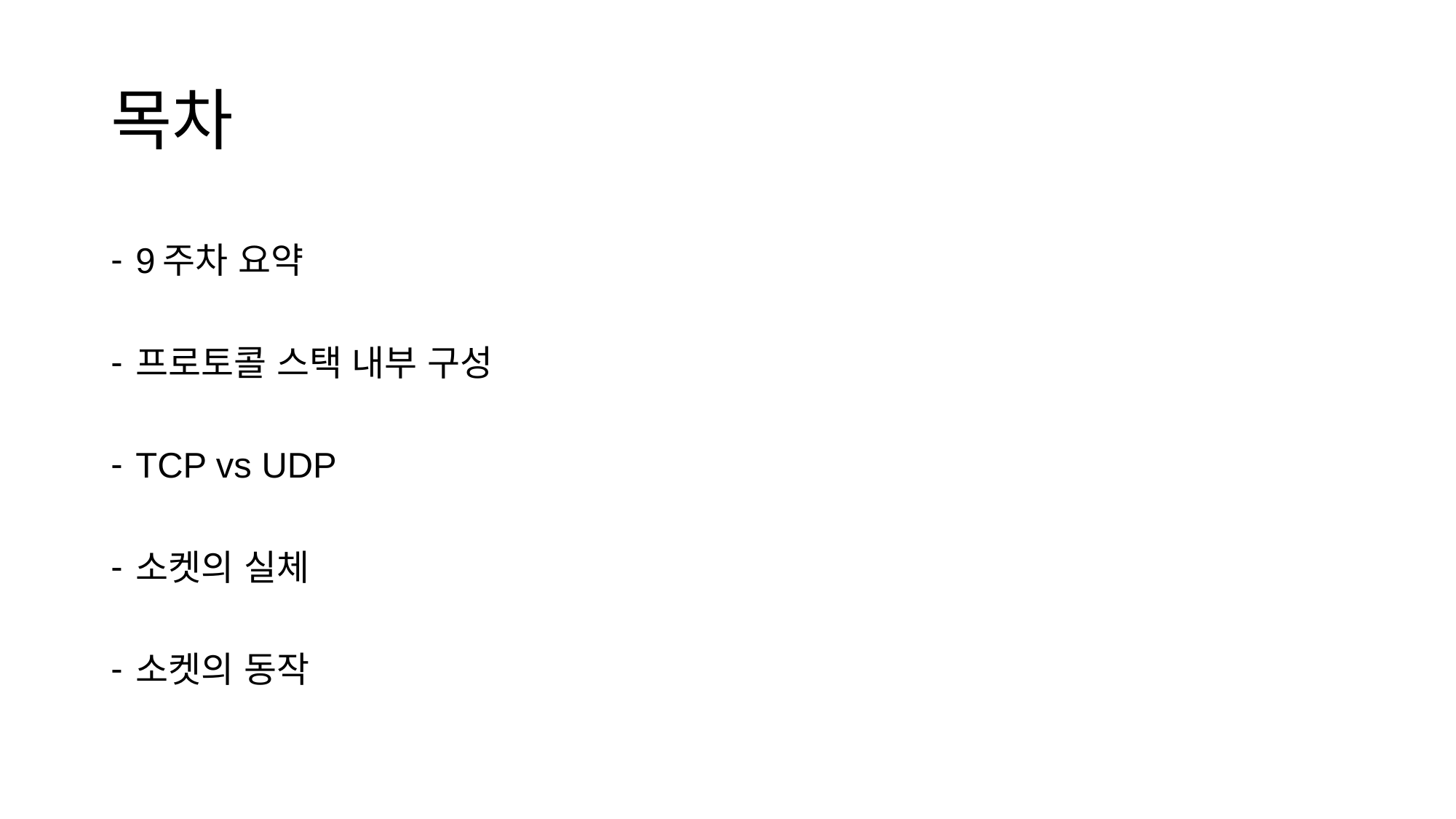

# 목차

9주차 요약

프로토콜 스택 내부 구성

TCP vs UDP

소켓의 실체

소켓의 동작